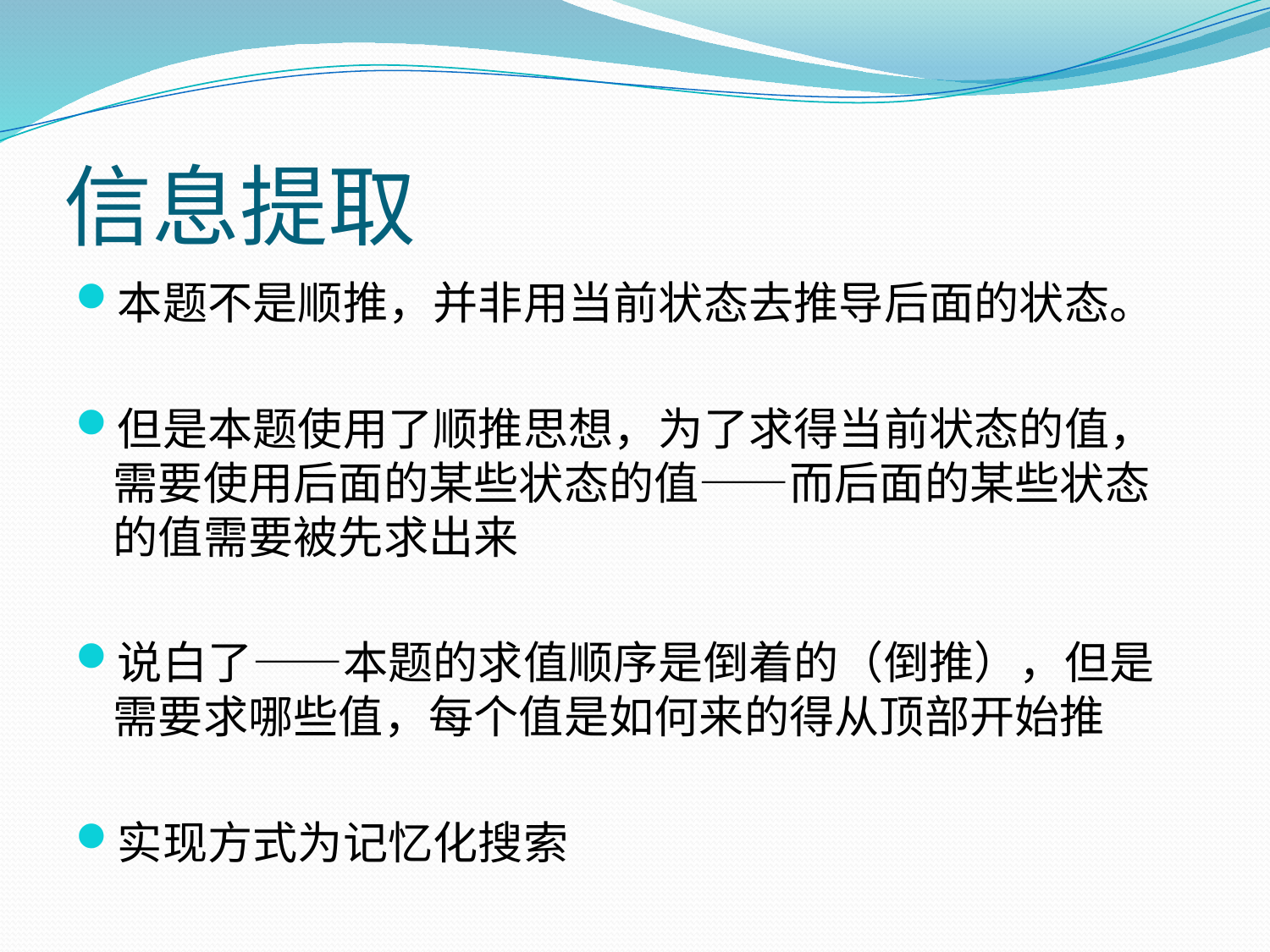

# 信息提取
本题不是顺推，并非用当前状态去推导后面的状态。

但是本题使用了顺推思想，为了求得当前状态的值，需要使用后面的某些状态的值——而后面的某些状态的值需要被先求出来

说白了——本题的求值顺序是倒着的（倒推），但是需要求哪些值，每个值是如何来的得从顶部开始推

实现方式为记忆化搜索